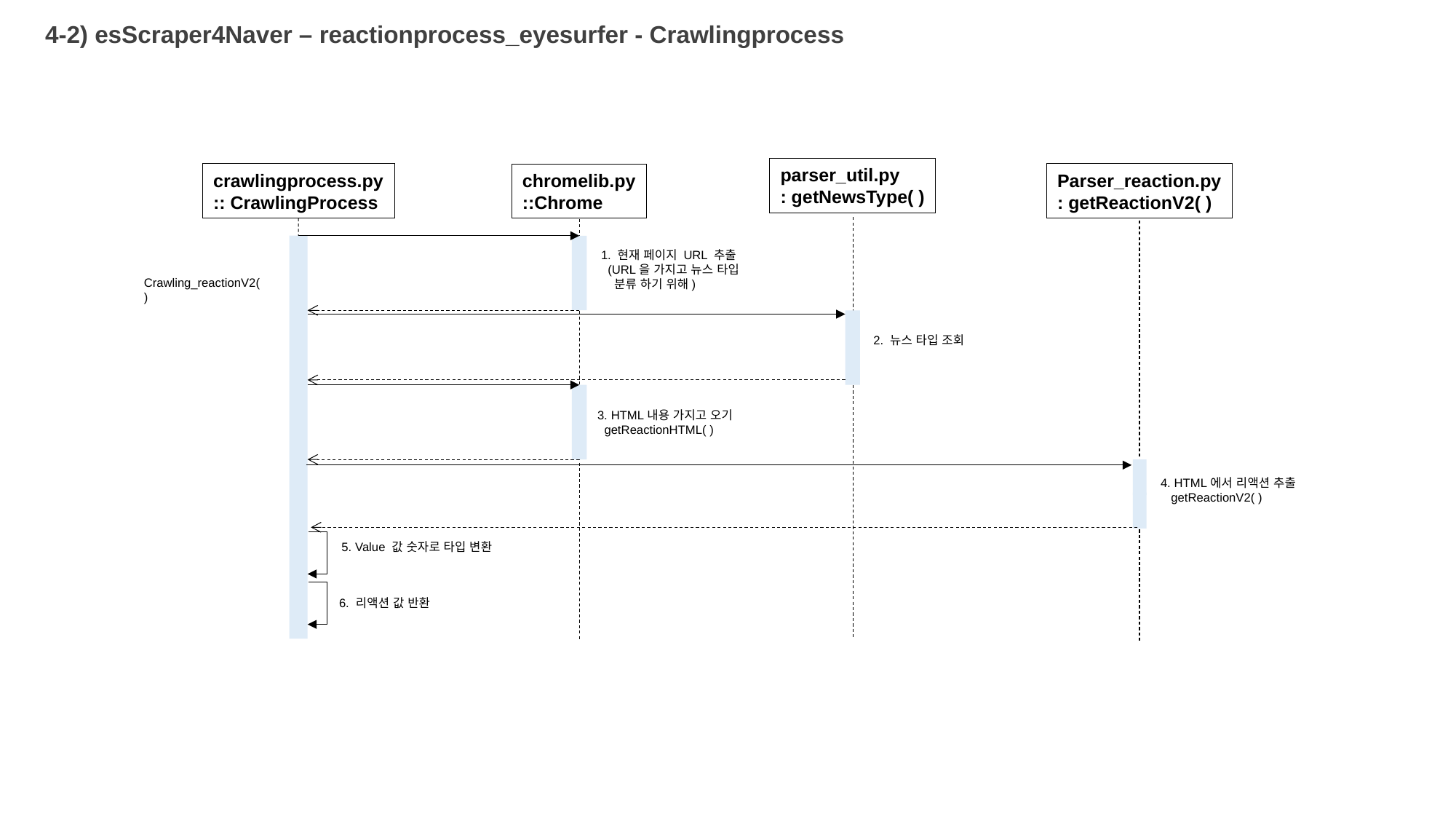

4-2) esScraper4Naver – reactionprocess_eyesurfer - Crawlingprocess
parser_util.py
: getNewsType( )
crawlingprocess.py
:: CrawlingProcess
Parser_reaction.py
: getReactionV2( )
chromelib.py
::Chrome

1. 현재 페이지 URL 추출
  (URL을 가지고 뉴스 타입
   분류 하기 위해)
Crawling_reactionV2( )

2. 뉴스 타입 조회

3. HTML내용 가지고 오기
  getReactionHTML( )

4. HTML에서 리액션 추출
   getReactionV2( )

5. Value 값 숫자로 타입 변환
6. 리액션 값 반환